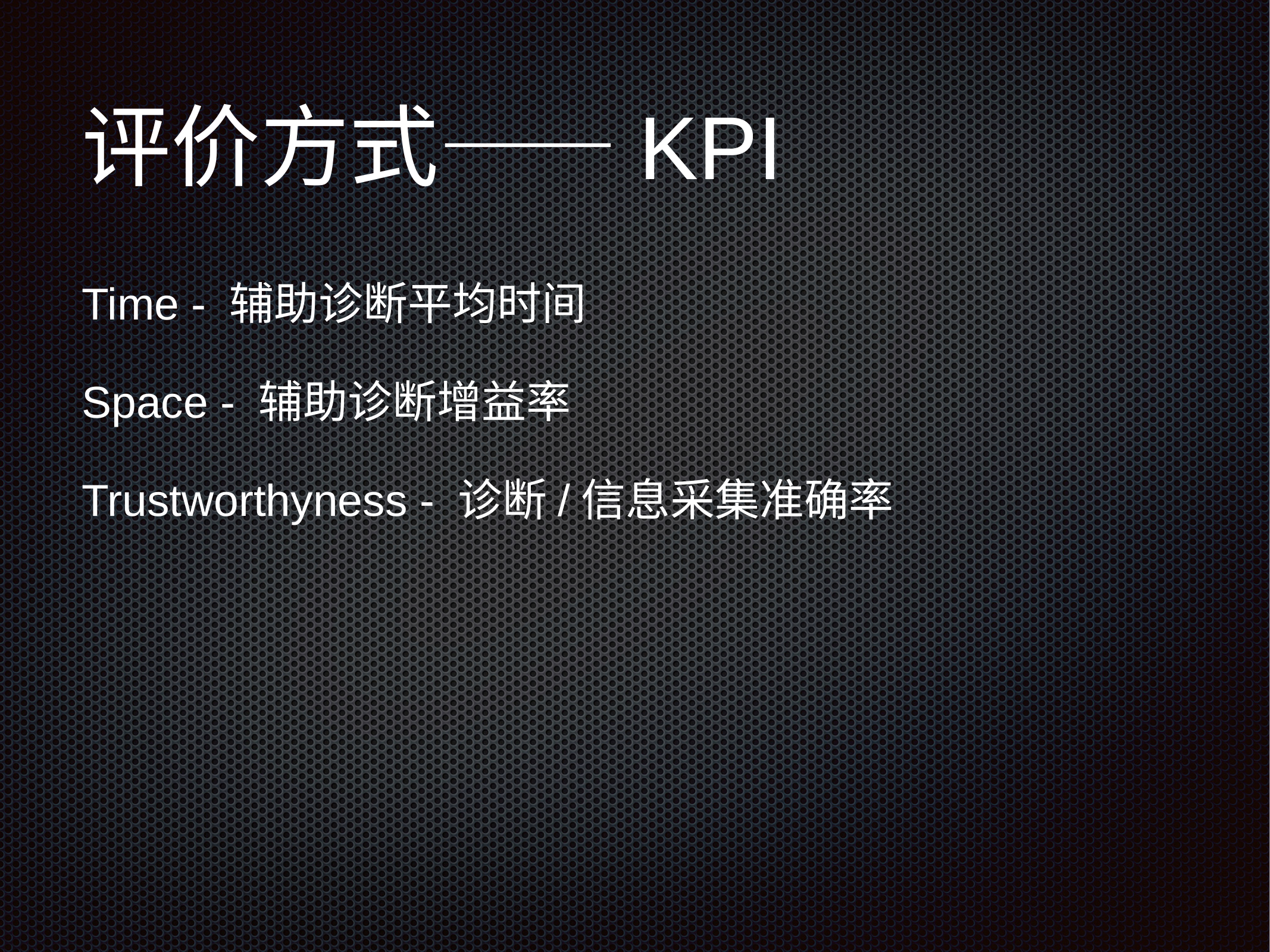

# 评价方式——KPI
Time - 辅助诊断平均时间
Space - 辅助诊断增益率
Trustworthyness - 诊断/信息采集准确率